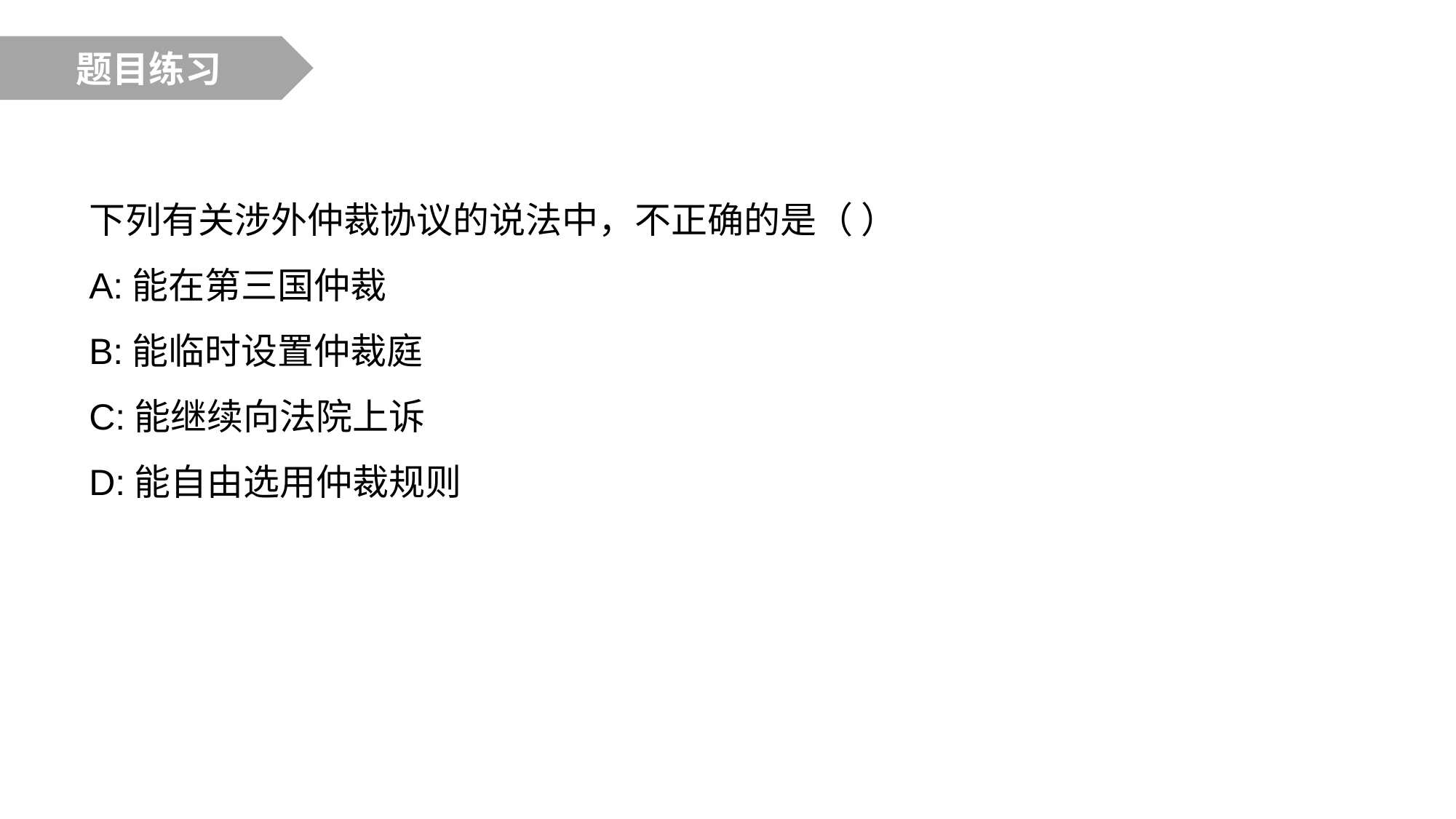

题目练习
下列有关涉外仲裁协议的说法中，不正确的是（ ）
A:能在第三国仲裁
B:能临时设置仲裁庭
C:能继续向法院上诉
D:能自由选用仲裁规则